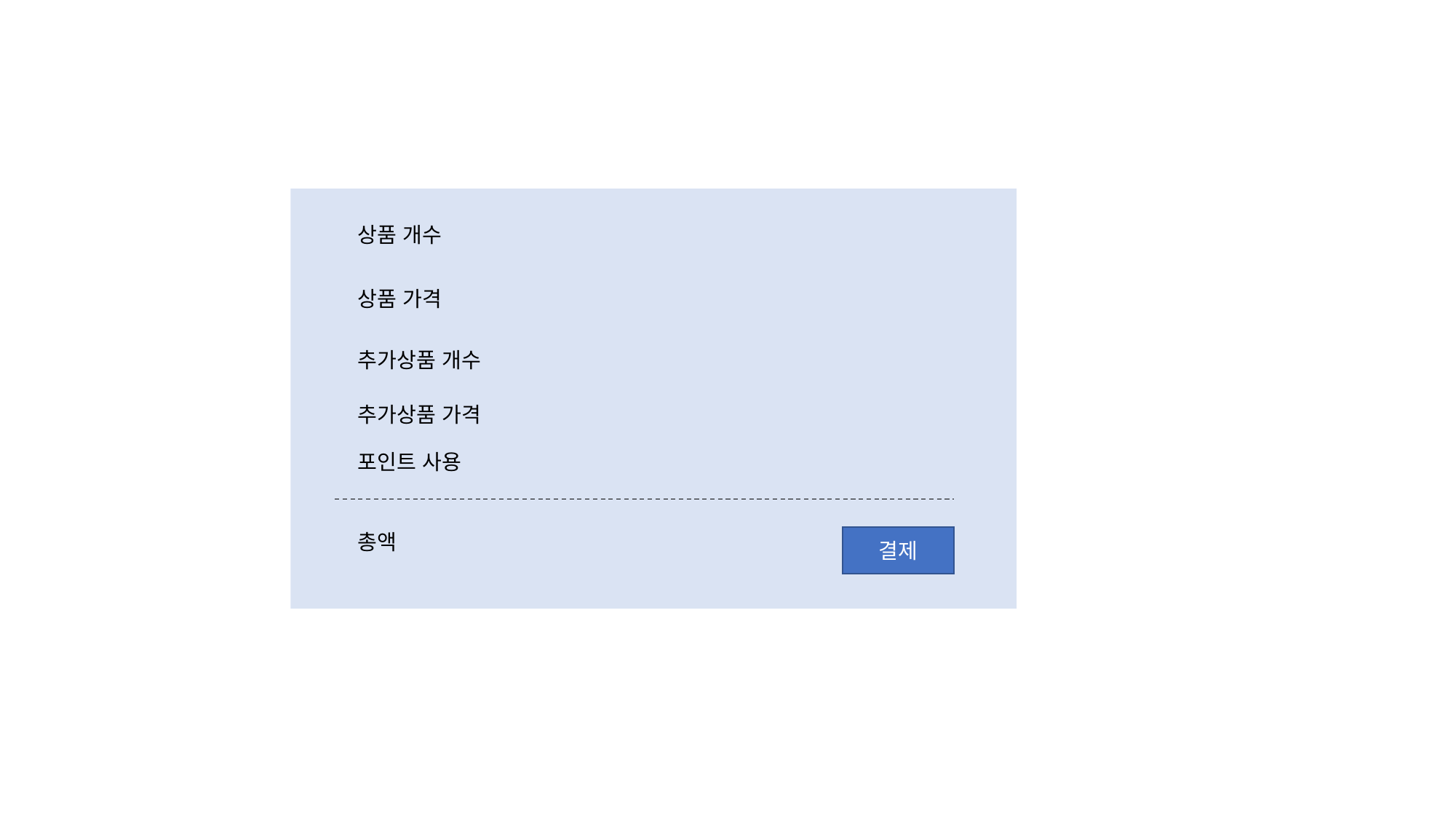

상품 개수
상품 가격
추가상품 개수
추가상품 가격
포인트 사용
총액
결제